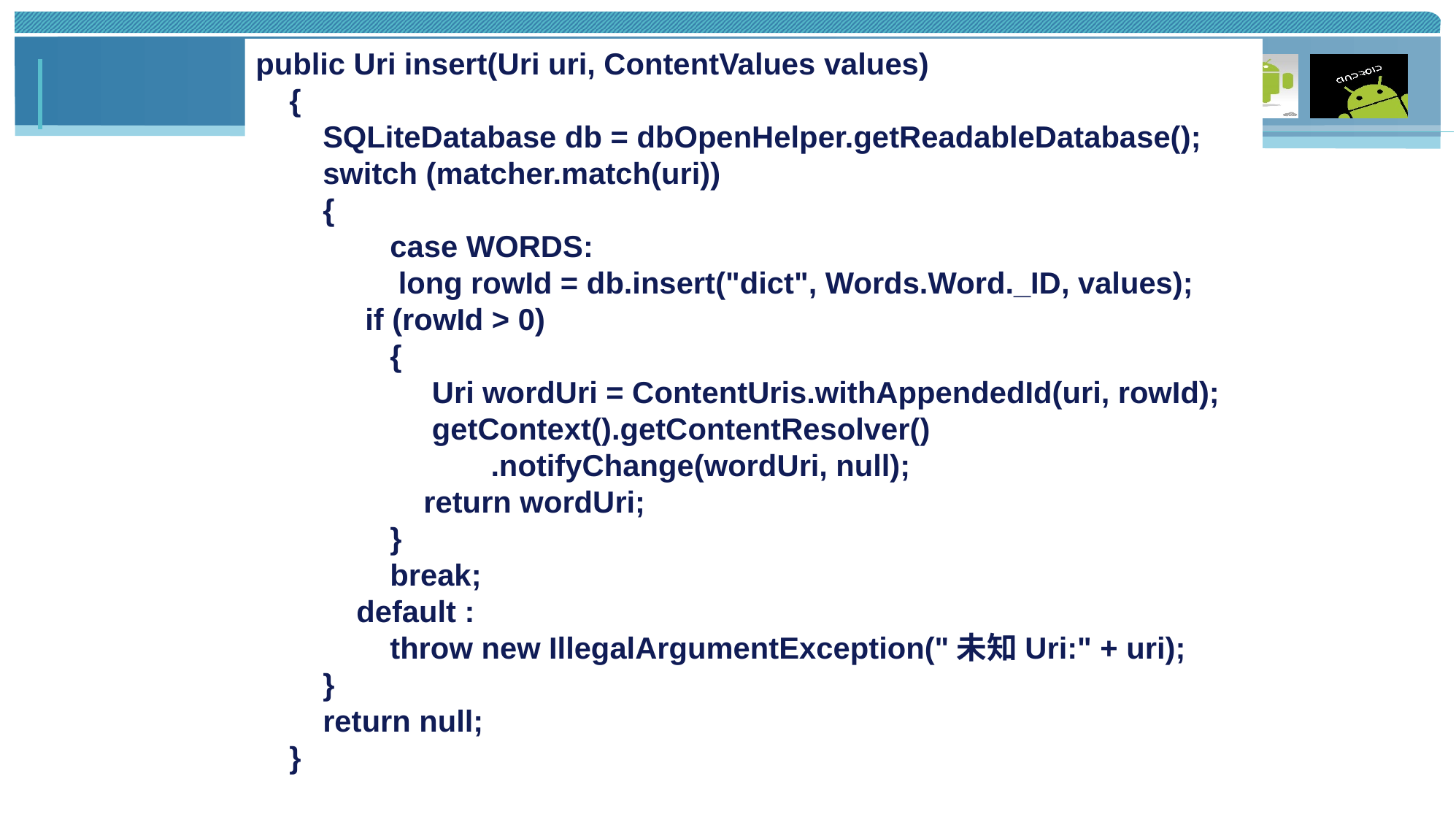

public Uri insert(Uri uri, ContentValues values)
    {
        SQLiteDatabase db = dbOpenHelper.getReadableDatabase();
        switch (matcher.match(uri))
        {
                case WORDS:
                 long rowId = db.insert("dict", Words.Word._ID, values);
	if (rowId > 0)
                {
                     Uri wordUri = ContentUris.withAppendedId(uri, rowId);
                     getContext().getContentResolver()
                            .notifyChange(wordUri, null);
                    return wordUri;
                }
                break;
            default :
                throw new IllegalArgumentException("未知Uri:" + uri);
        }
        return null;
    }